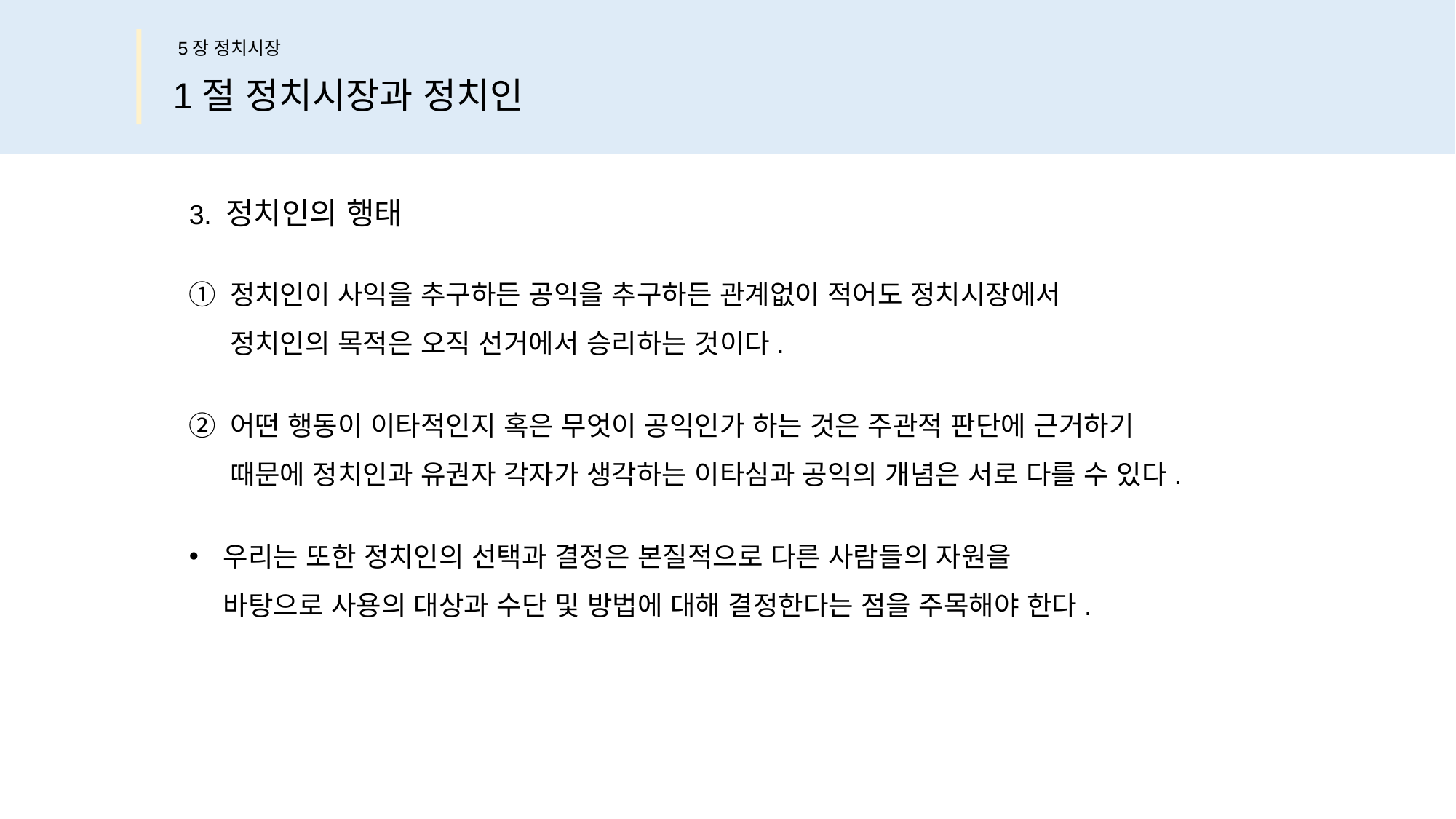

5장 정치시장
1절 정치시장과 정치인
3. 정치인의 행태

정치인이 사익을 추구하든 공익을 추구하든 관계없이 적어도 정치시장에서      정치인의 목적은 오직 선거에서 승리하는 것이다.

어떤 행동이 이타적인지 혹은 무엇이 공익인가 하는 것은 주관적 판단에 근거하기 때문에 정치인과 유권자 각자가 생각하는 이타심과 공익의 개념은 서로 다를 수 있다.

우리는 또한 정치인의 선택과 결정은 본질적으로 다른 사람들의 자원을                바탕으로 사용의 대상과 수단 및 방법에 대해 결정한다는 점을 주목해야 한다.